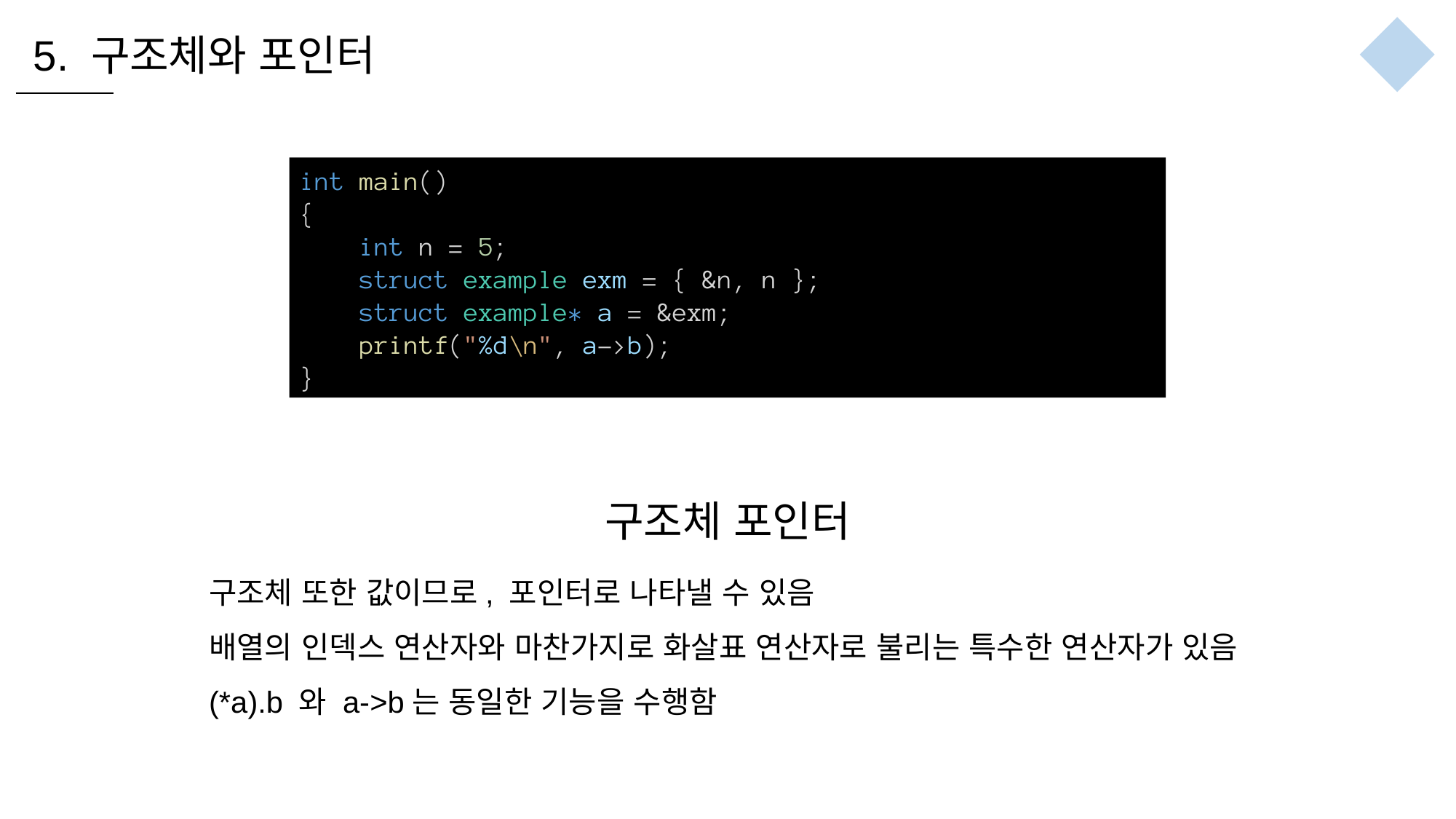

5. 구조체와 포인터
int main()
{
    int n = 5;
    struct example exm = { &n, n };
    struct example* a = &exm;
    printf("%d\n", a->b);
}
구조체 포인터
구조체 또한 값이므로, 포인터로 나타낼 수 있음
배열의 인덱스 연산자와 마찬가지로 화살표 연산자로 불리는 특수한 연산자가 있음
(*a).b 와 a->b는 동일한 기능을 수행함